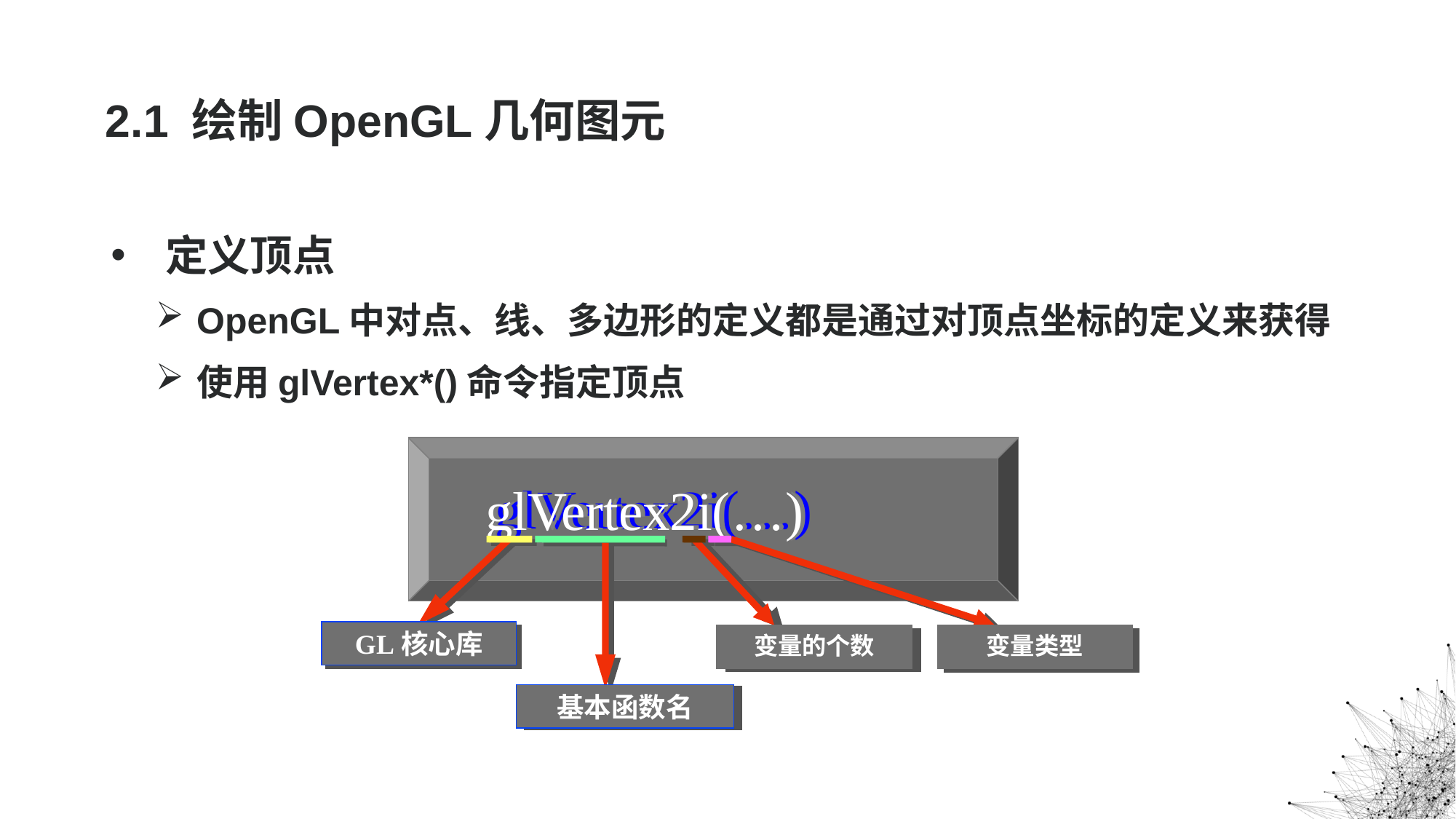

# 2.1 绘制OpenGL几何图元
定义顶点
OpenGL中对点、线、多边形的定义都是通过对顶点坐标的定义来获得
使用glVertex*()命令指定顶点

glVertex2i(…)
glVertex2i(…)
glVertex2i(…)

变量类型

变量类型

GL核心库

GL核心库

变量的个数

参数的个数

基本函数名

基本函数名